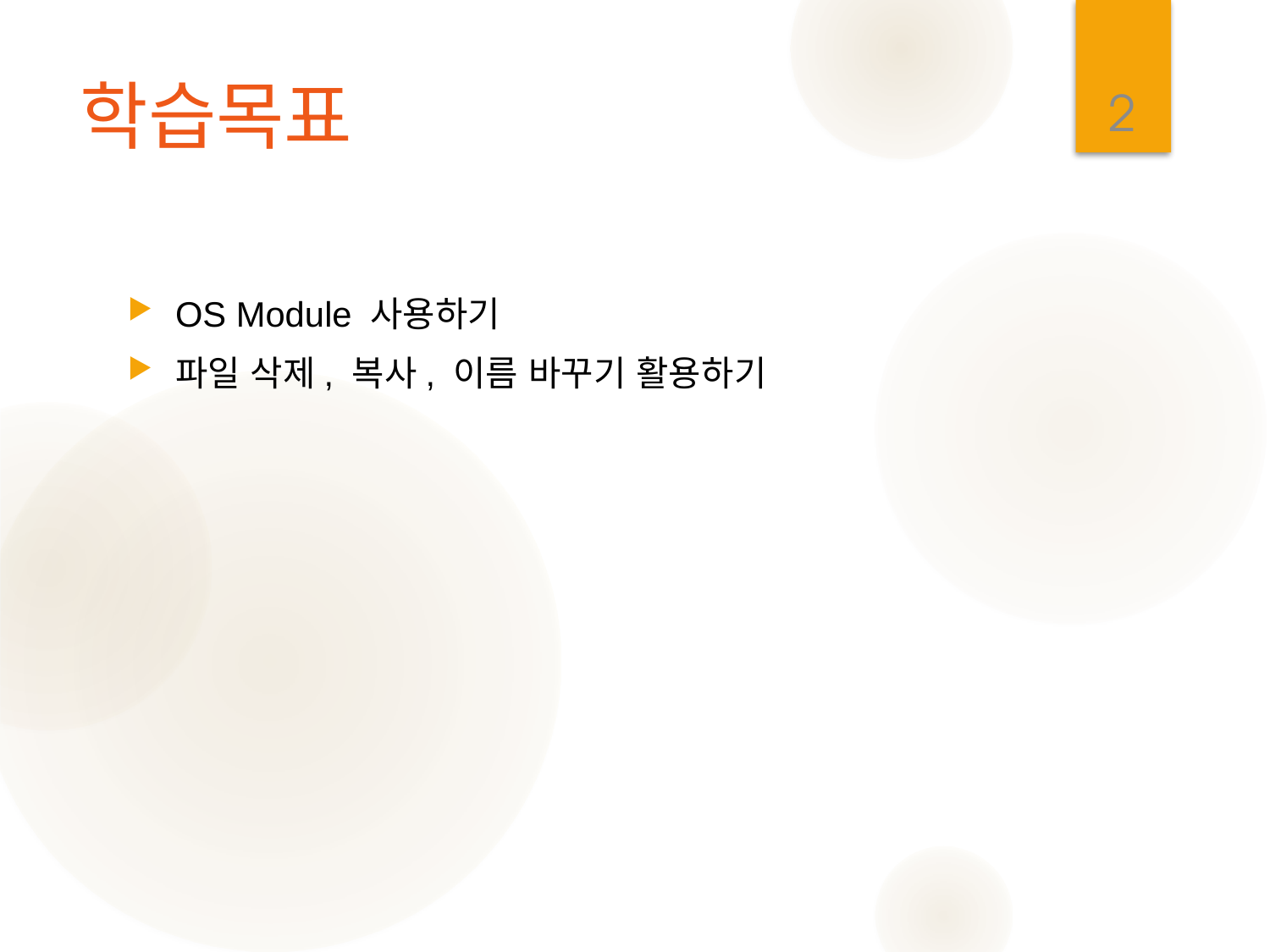

2
# 학습목표
OS Module 사용하기
파일 삭제, 복사, 이름 바꾸기 활용하기